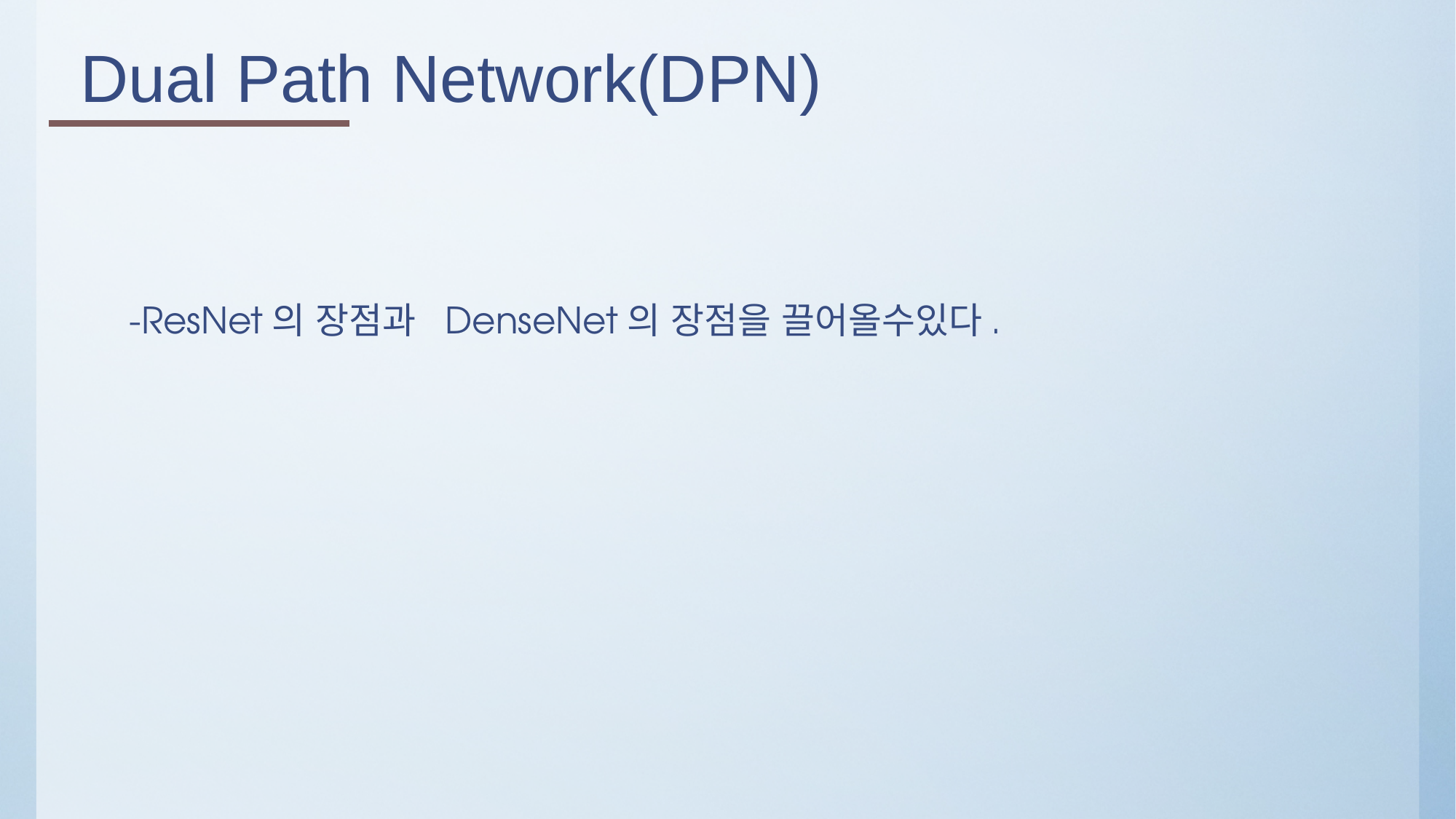

# Dual Path Network(DPN)
 -ResNet의 장점과  DenseNet의 장점을 끌어올수있다.